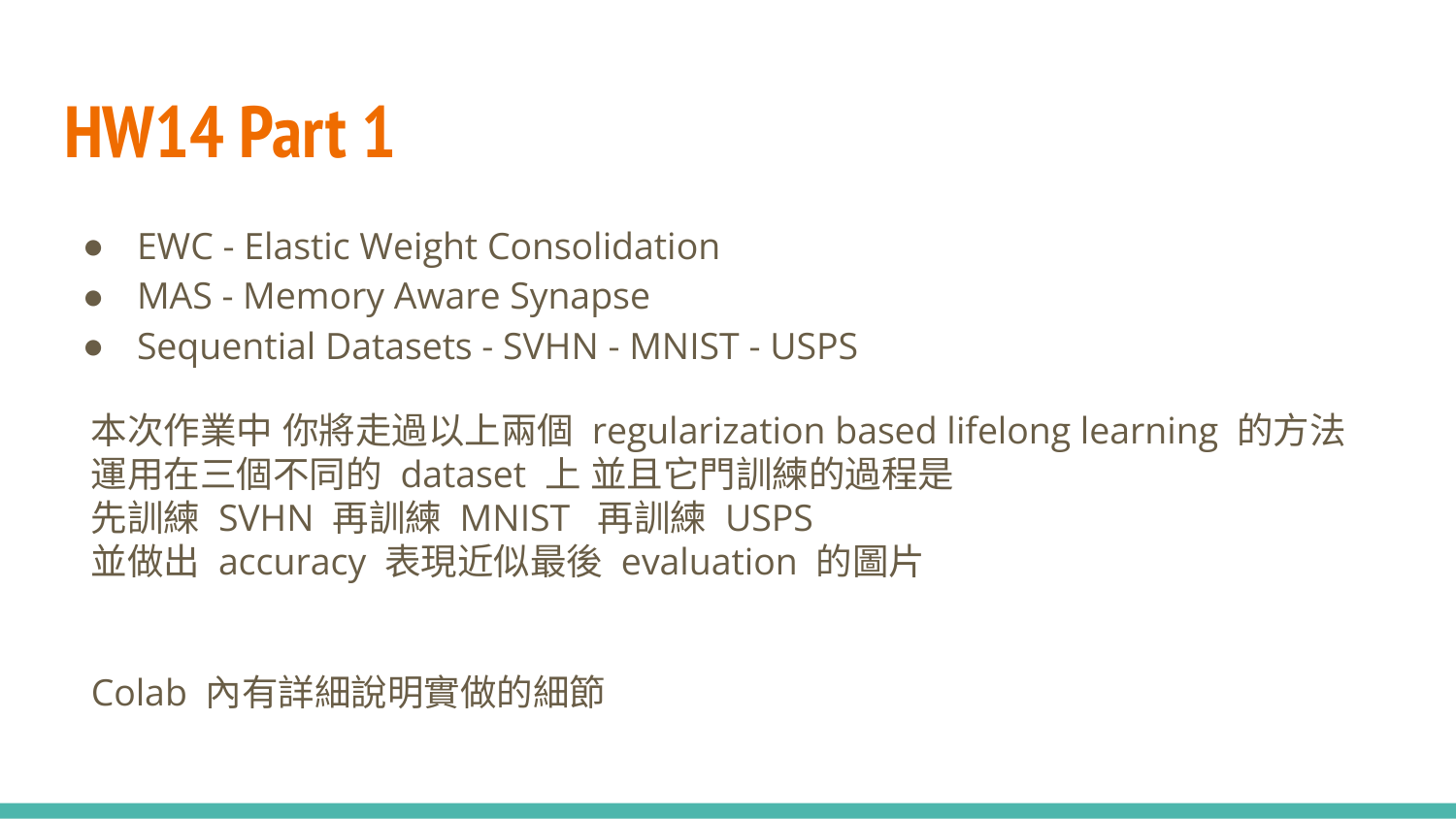

# HW14 Part 1
EWC - Elastic Weight Consolidation
MAS - Memory Aware Synapse
Sequential Datasets - SVHN - MNIST - USPS
本次作業中 你將走過以上兩個 regularization based lifelong learning 的方法
運用在三個不同的 dataset 上 並且它門訓練的過程是
先訓練 SVHN 再訓練 MNIST  再訓練 USPS
並做出 accuracy 表現近似最後 evaluation 的圖片

Colab 內有詳細說明實做的細節